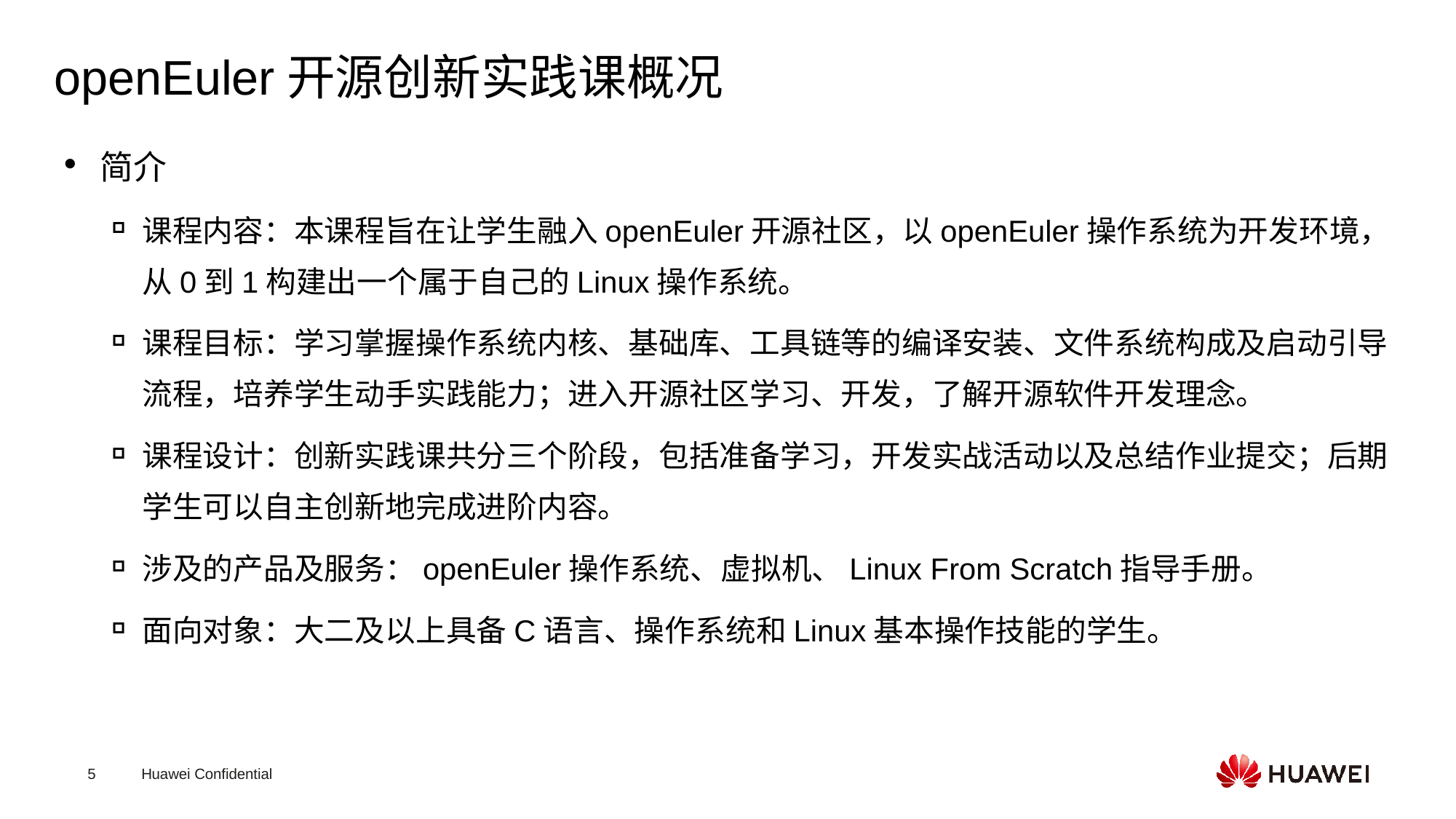

# openEuler开源创新实践课概况
简介
课程内容：本课程旨在让学生融入openEuler开源社区，以openEuler操作系统为开发环境，从0到1构建出一个属于自己的Linux操作系统。
课程目标：学习掌握操作系统内核、基础库、工具链等的编译安装、文件系统构成及启动引导流程，培养学生动手实践能力；进入开源社区学习、开发，了解开源软件开发理念。
课程设计：创新实践课共分三个阶段，包括准备学习，开发实战活动以及总结作业提交；后期学生可以自主创新地完成进阶内容。
涉及的产品及服务：openEuler操作系统、虚拟机、Linux From Scratch指导手册。
面向对象：大二及以上具备C语言、操作系统和Linux基本操作技能的学生。